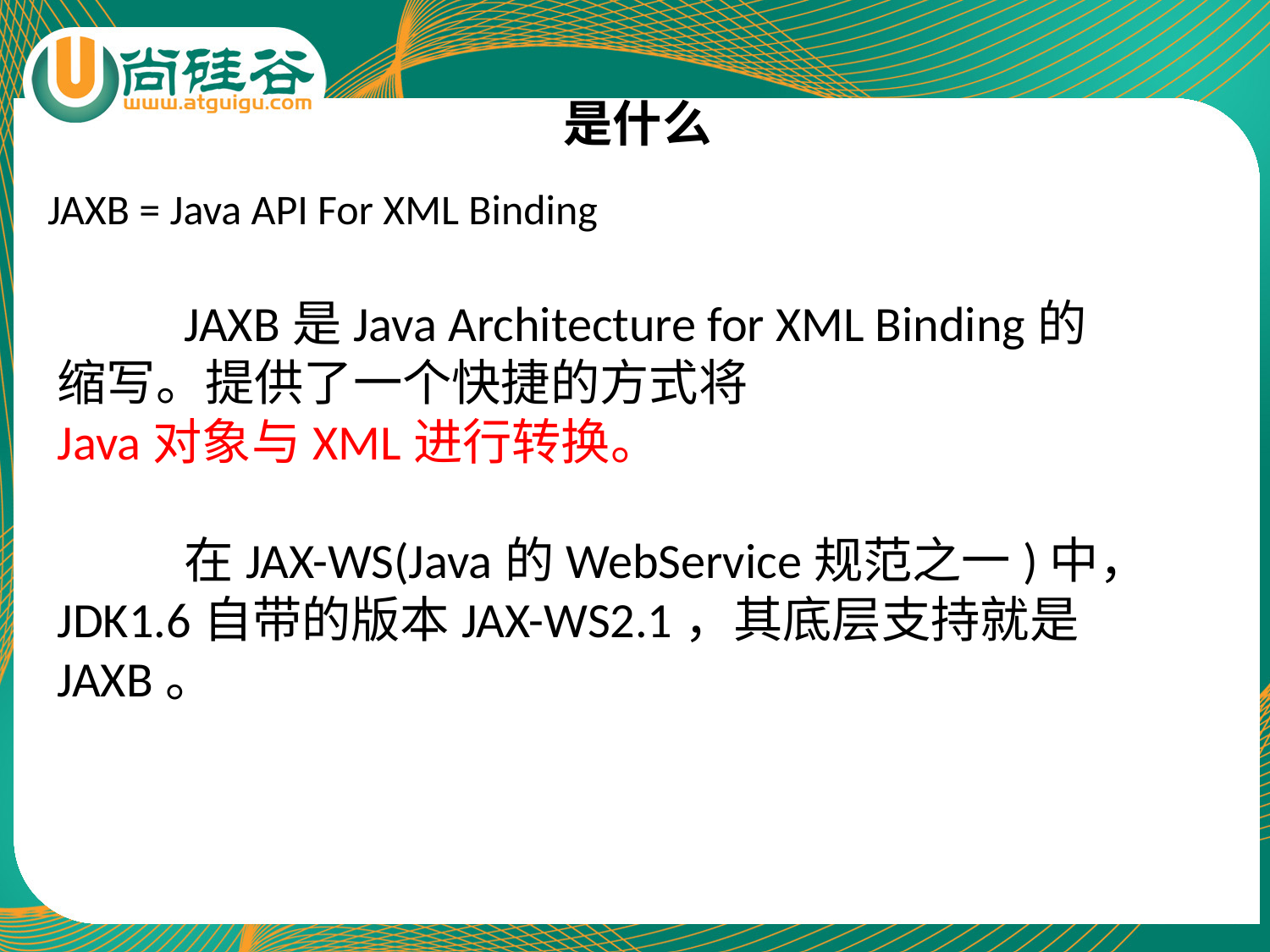

是什么
JAXB = Java API For XML Binding
	JAXB是Java Architecture for XML Binding的缩写。提供了一个快捷的方式将
Java对象与XML进行转换。

	在JAX-WS(Java的WebService规范之一)中，JDK1.6自带的版本JAX-WS2.1，其底层支持就是JAXB。